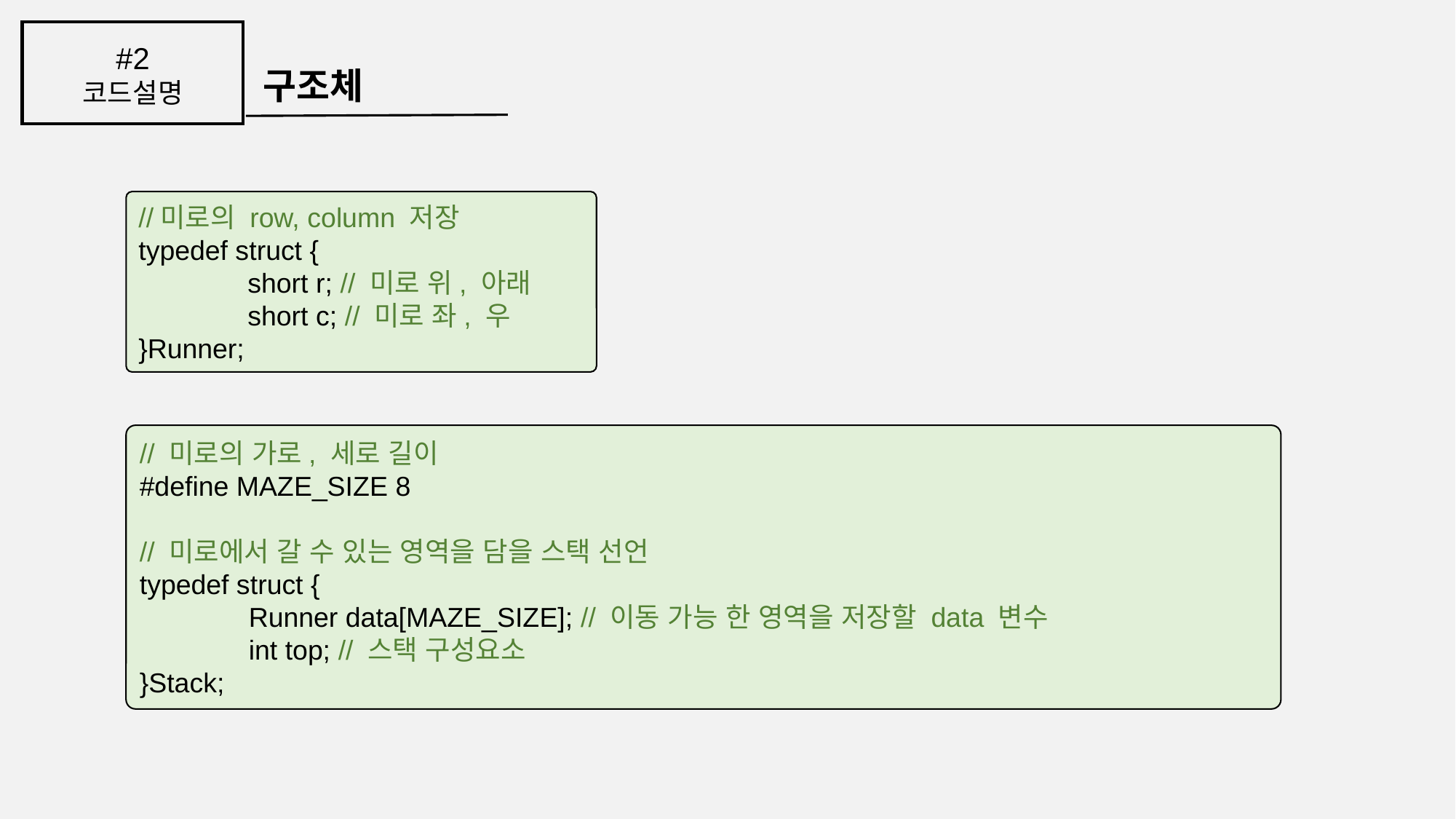

#2
코드설명
구조체
//미로의 row, column 저장
typedef struct {
	short r; // 미로 위, 아래
	short c; // 미로 좌, 우
}Runner;

// 미로의 가로, 세로 길이
#define MAZE_SIZE 8

// 미로에서 갈 수 있는 영역을 담을 스택 선언
typedef struct {
	Runner data[MAZE_SIZE]; // 이동 가능 한 영역을 저장할 data 변수
	int top; // 스택 구성요소
}Stack;